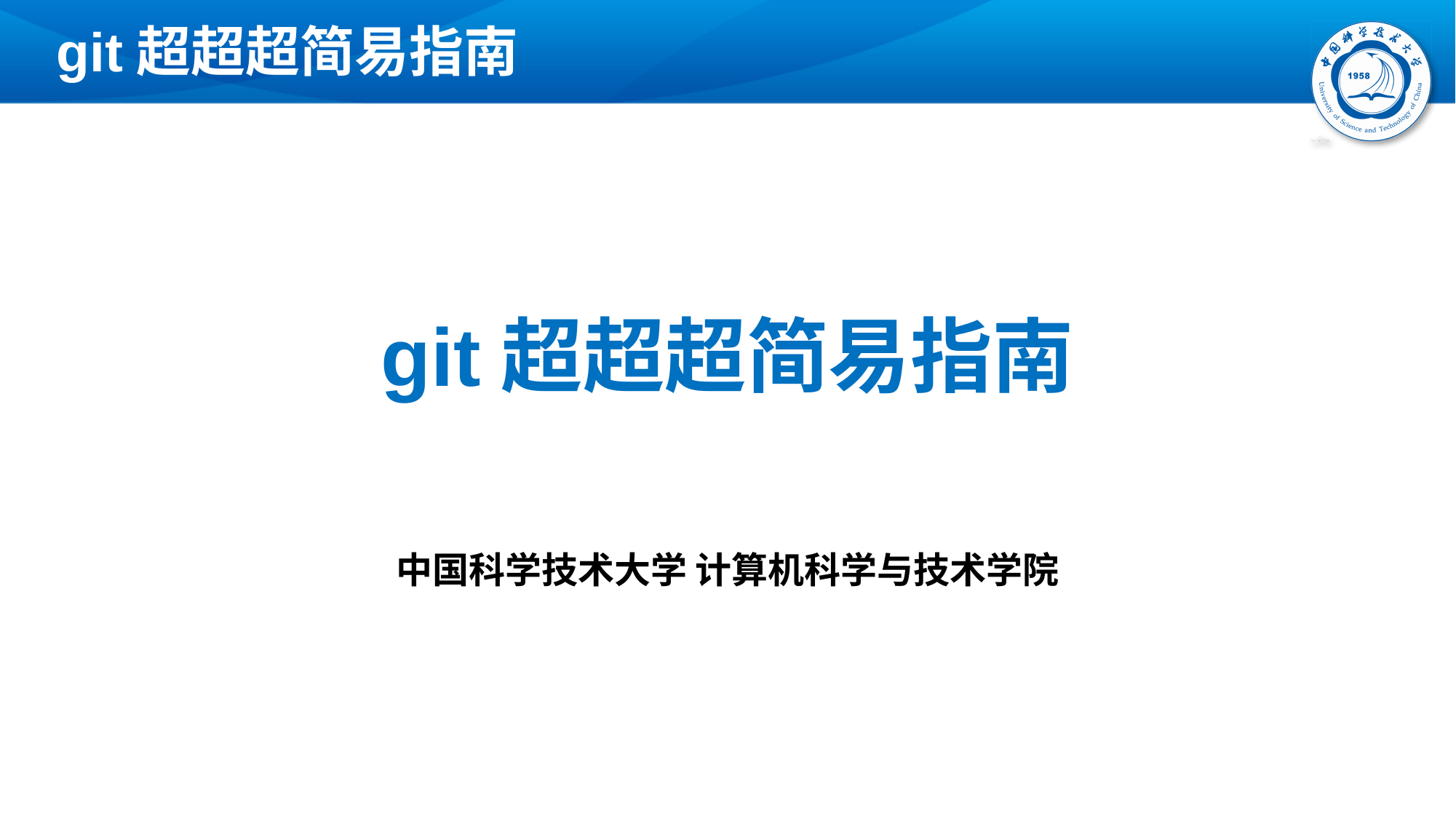

git超超超简易指南
git超超超简易指南

中国科学技术大学 计算机科学与技术学院